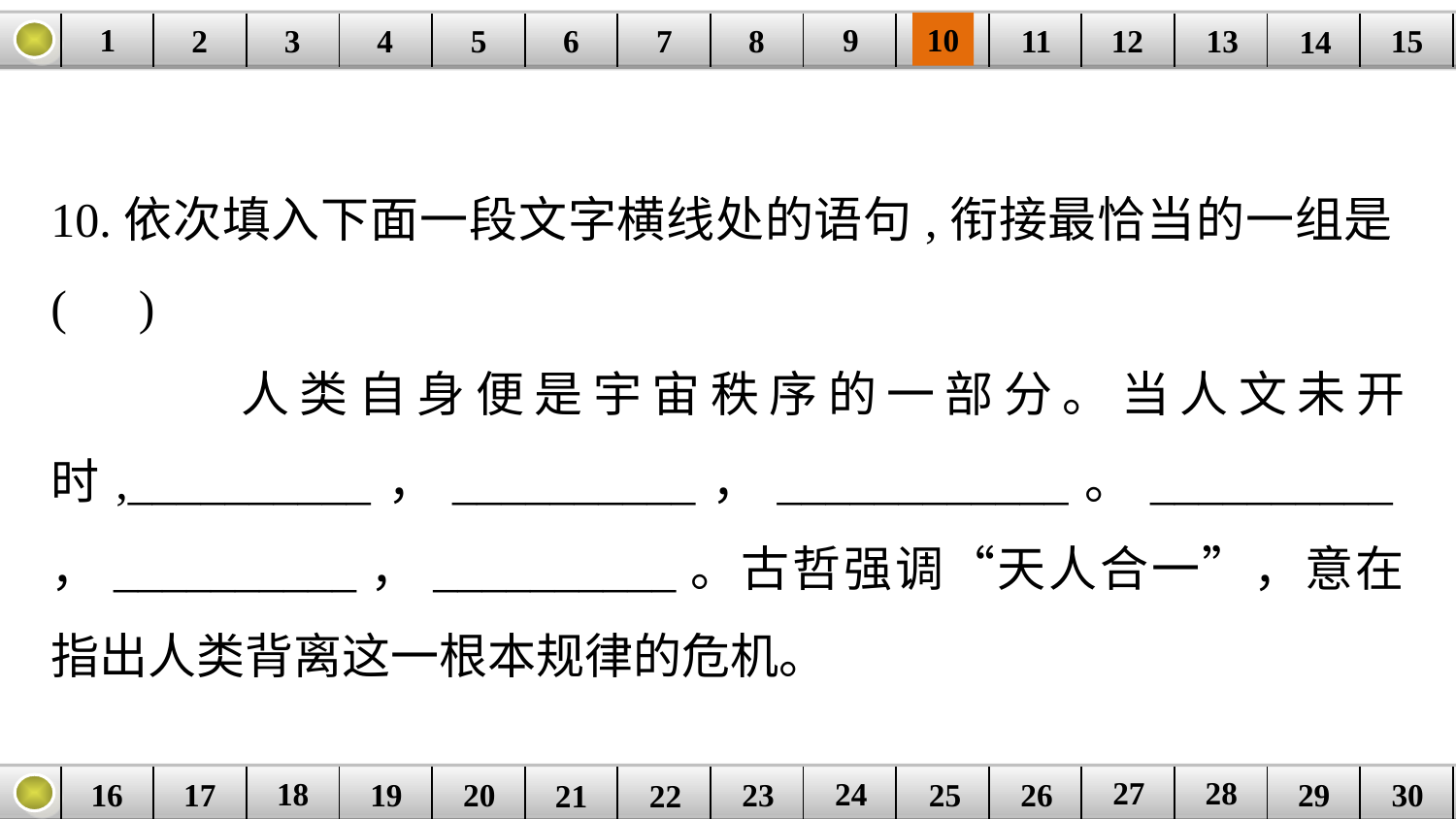

9
10
1
3
4
5
6
8
11
2
12
15
|  |  |  |  |  |  |  |  |  |  |  |  |  |  |  |
| --- | --- | --- | --- | --- | --- | --- | --- | --- | --- | --- | --- | --- | --- | --- |
7
13
14

10.依次填入下面一段文字横线处的语句,衔接最恰当的一组是(　)
        人类自身便是宇宙秩序的一部分。当人文未开时,__________，__________，____________。__________，__________，__________。古哲强调“天人合一”，意在指出人类背离这一根本规律的危机。

27
28
18
24
16
25
26
30
|  |  |  |  |  |  |  |  |  |  |  |  |  |  |  |
| --- | --- | --- | --- | --- | --- | --- | --- | --- | --- | --- | --- | --- | --- | --- |
23
17
19
20
29
21
22